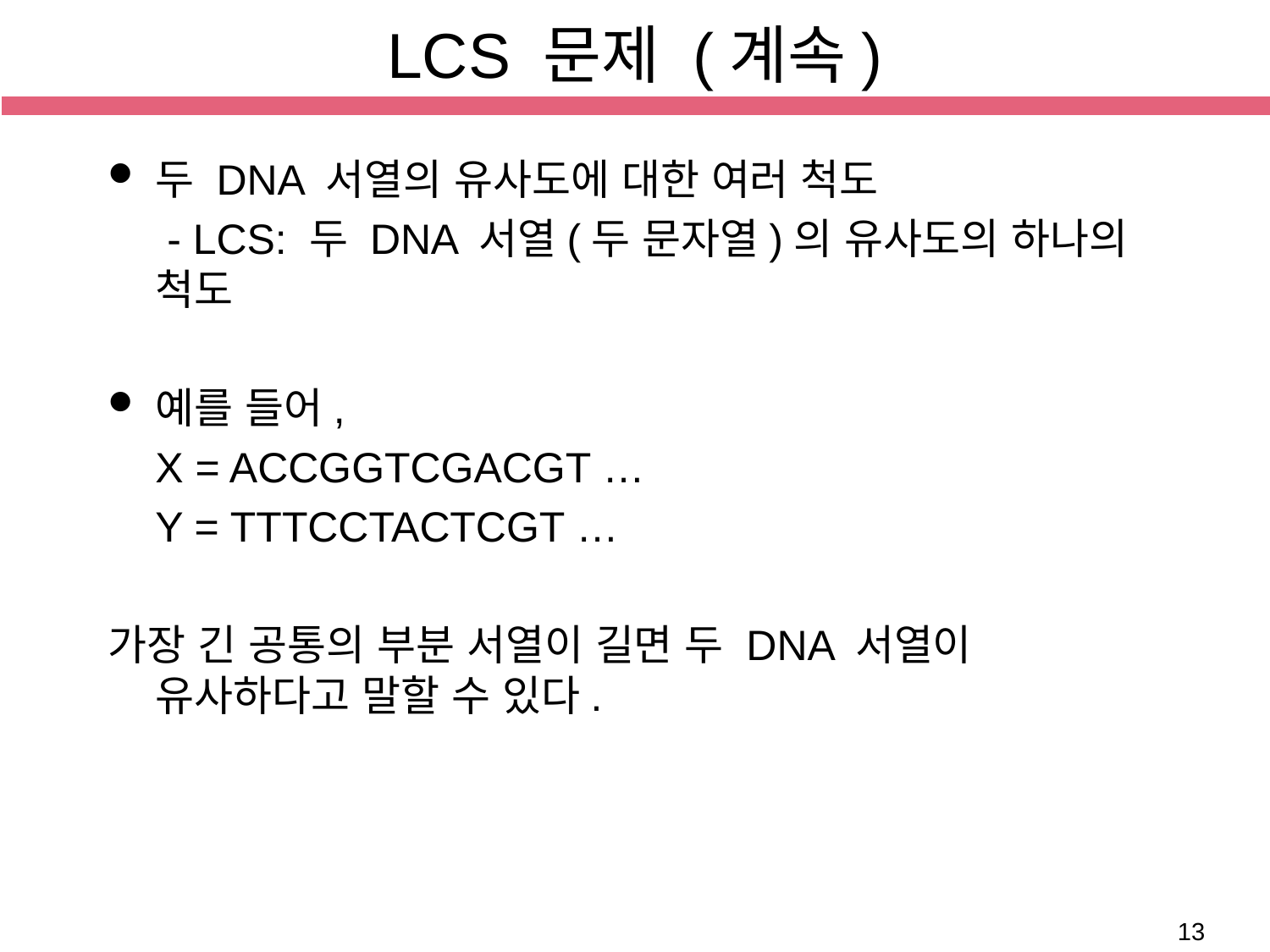

# LCS 문제 (계속)
두 DNA 서열의 유사도에 대한 여러 척도
     - LCS: 두 DNA 서열(두 문자열)의 유사도의 하나의 척도

예를 들어,
    X = ACCGGTCGACGT …
    Y = TTTCCTACTCGT …

가장 긴 공통의 부분 서열이 길면 두 DNA 서열이 유사하다고 말할 수 있다.